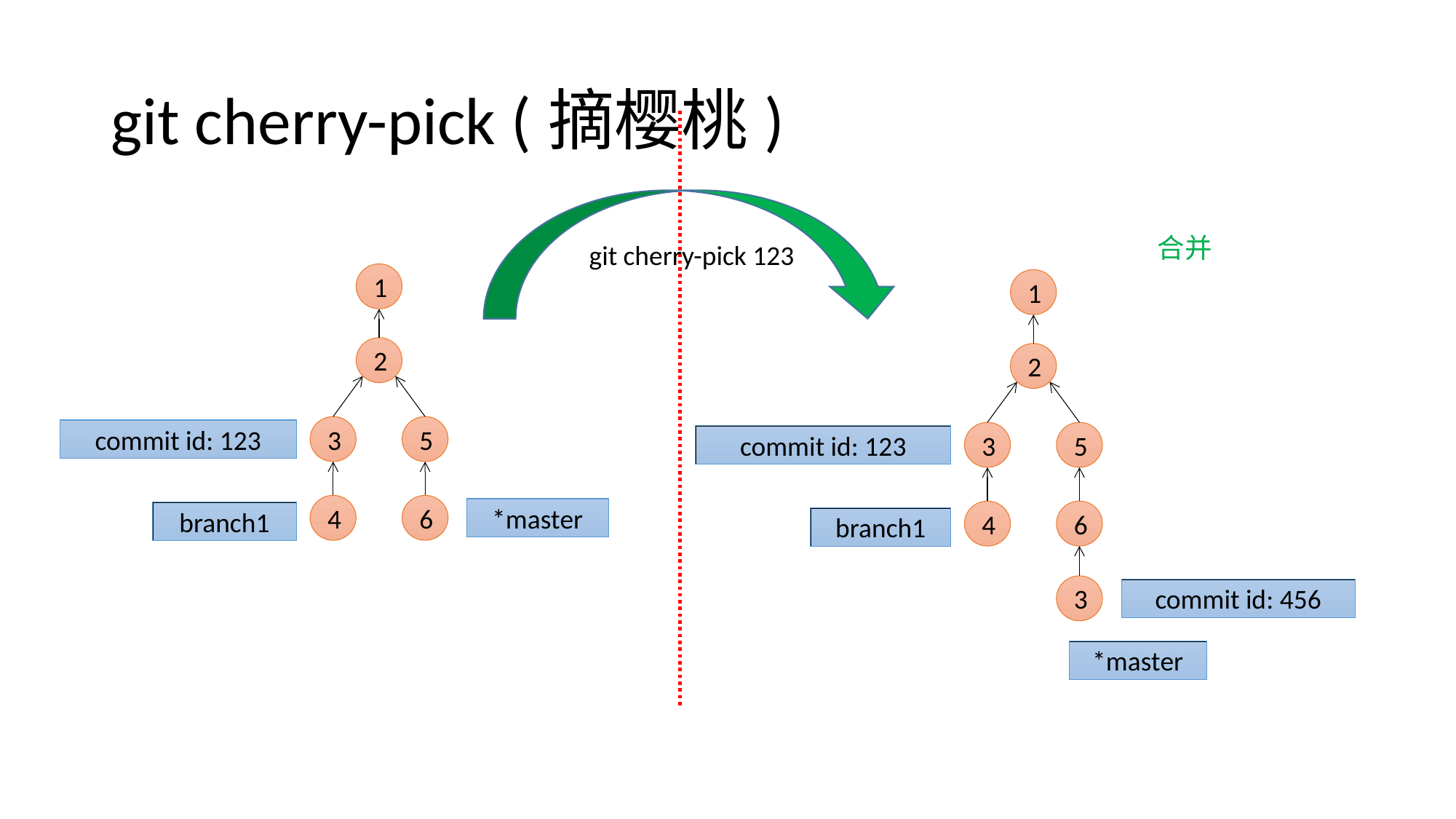

# git cherry-pick (摘樱桃)
git cherry-pick 123
1
2
3
5
commit id: 123
4
6
*master
branch1
1
2
3
5
commit id: 123
4
6
branch1
3
commit id: 456
*master
合并